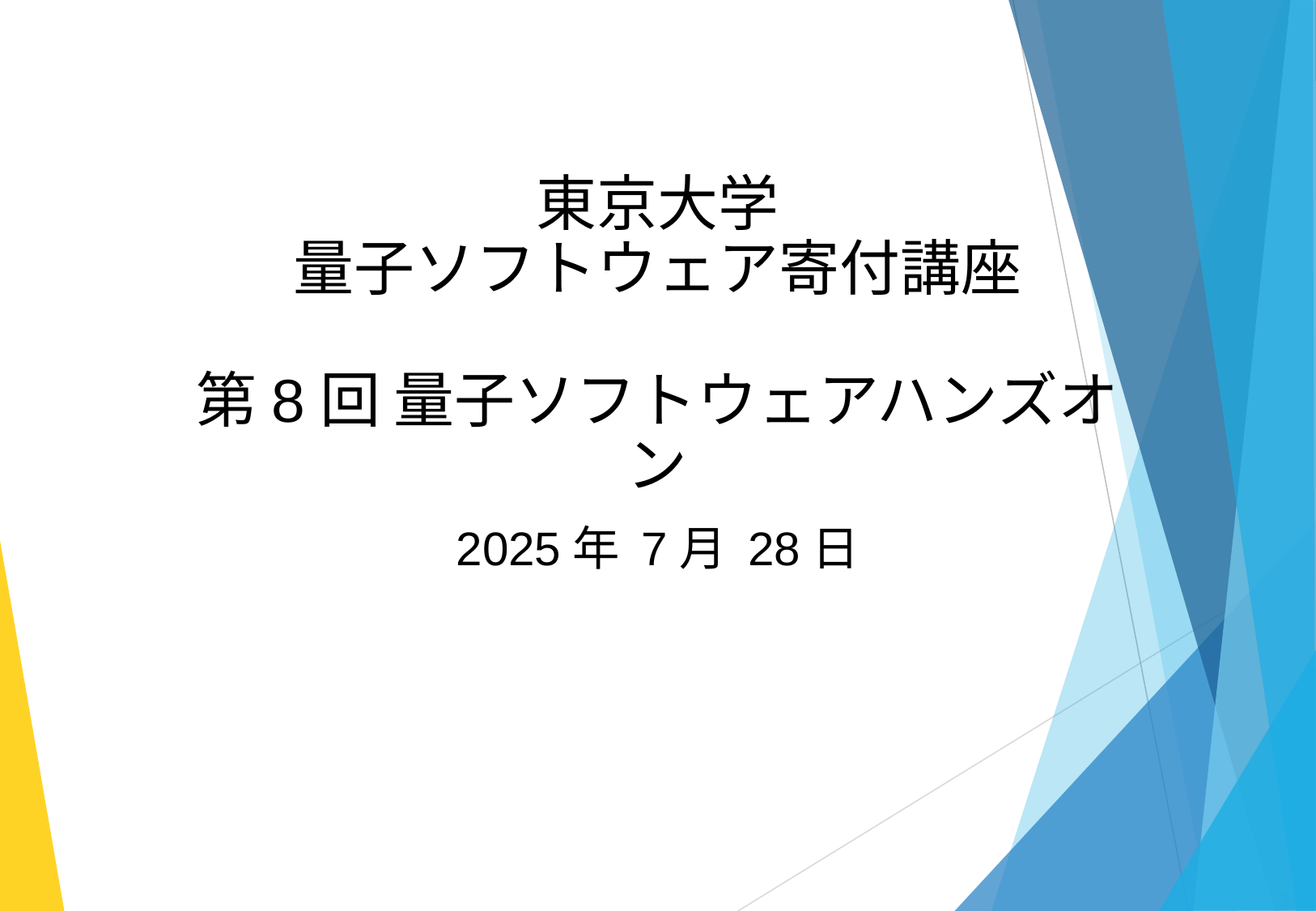

# 東京大学 量子ソフトウェア寄付講座 第8回 量子ソフトウェアハンズオン
2025年 7月 28日